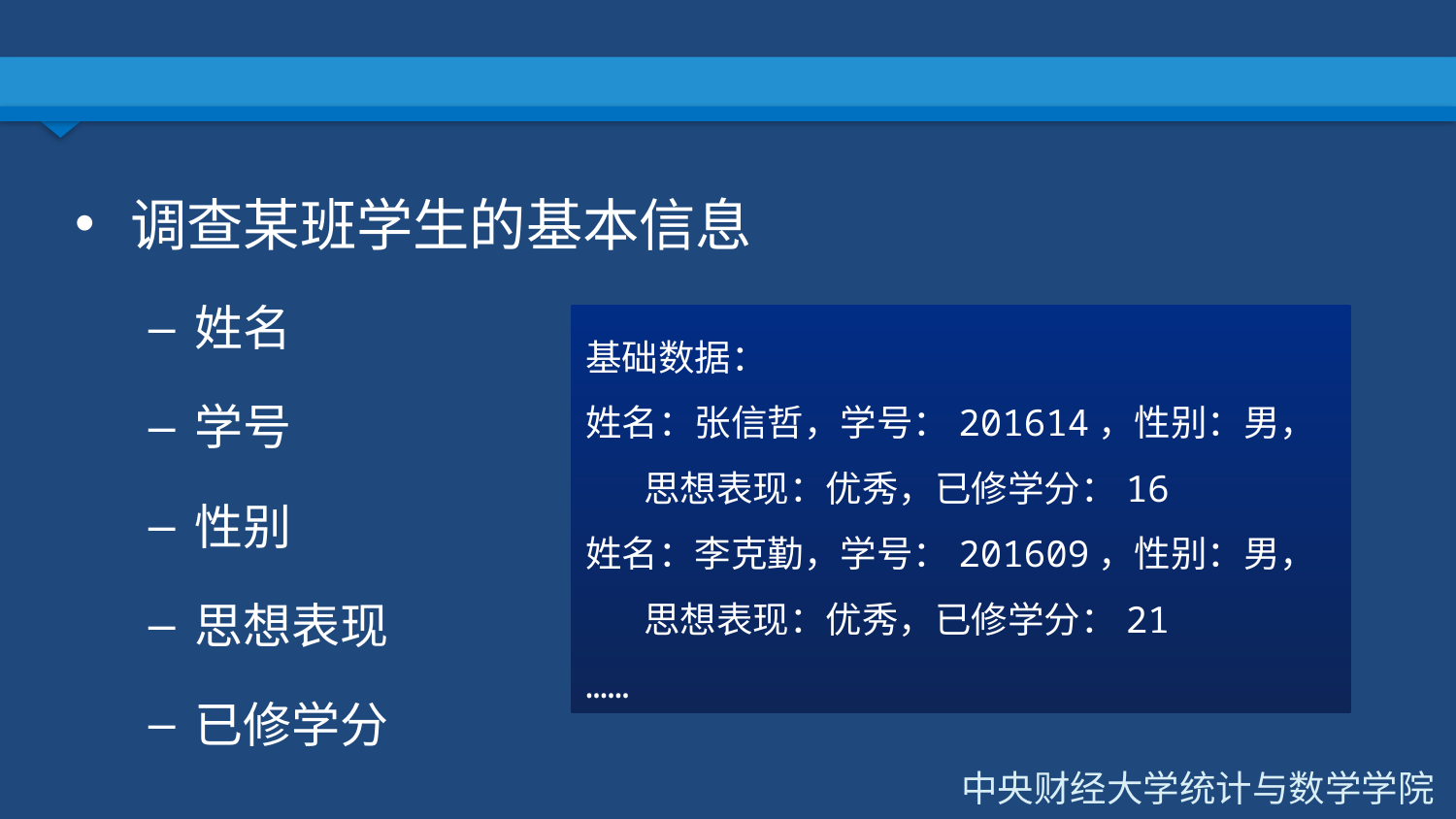

#
调查某班学生的基本信息
姓名
学号
性别
思想表现
已修学分
基础数据：
姓名：张信哲，学号：201614，性别：男，
      思想表现：优秀，已修学分：16
姓名：李克勤，学号：201609，性别：男，
      思想表现：优秀，已修学分：21
……